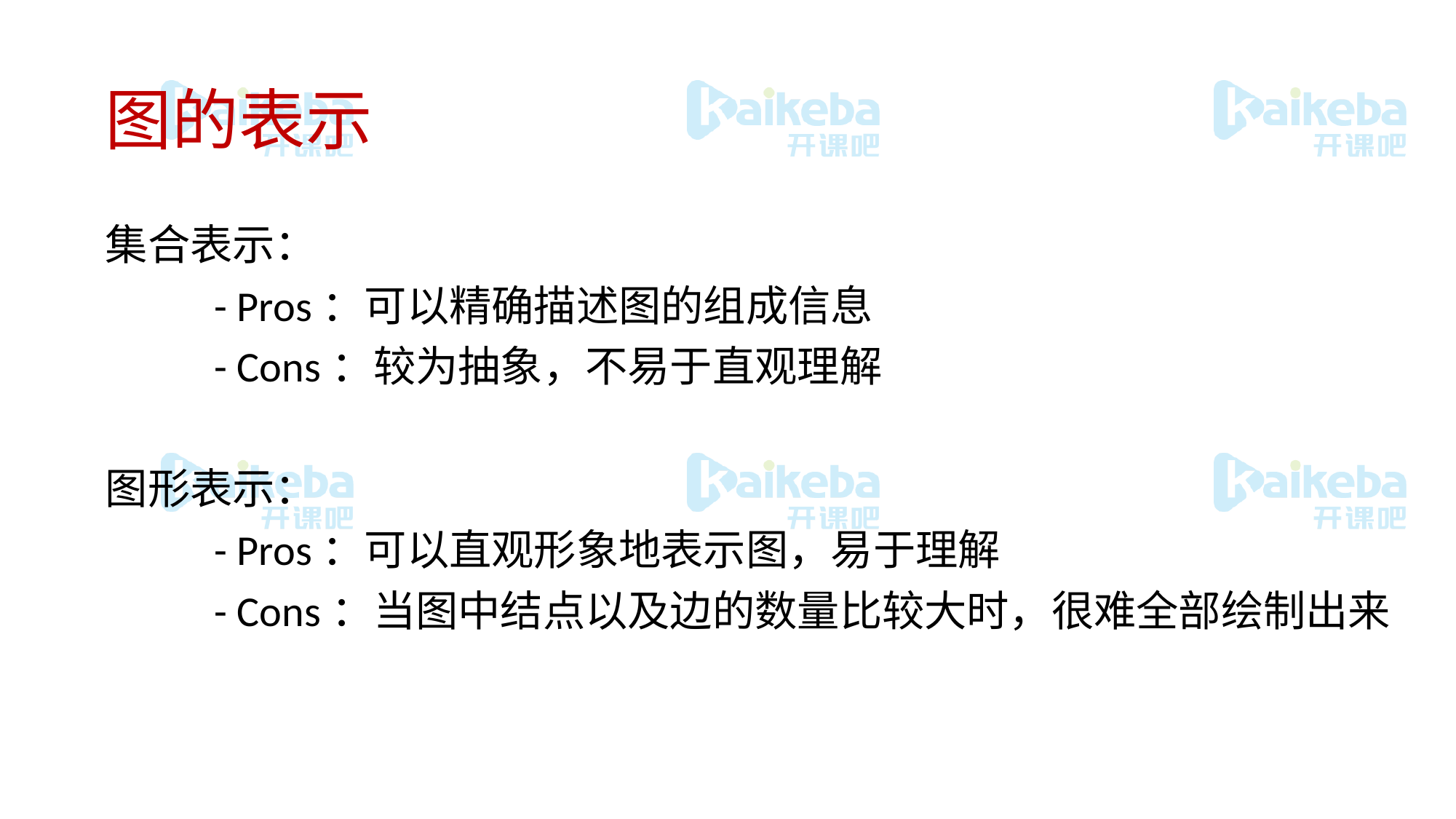

# 图的表示
集合表示：
	- Pros：可以精确描述图的组成信息
	- Cons：较为抽象，不易于直观理解

图形表示：
	- Pros：可以直观形象地表示图，易于理解
	- Cons：当图中结点以及边的数量比较大时，很难全部绘制出来